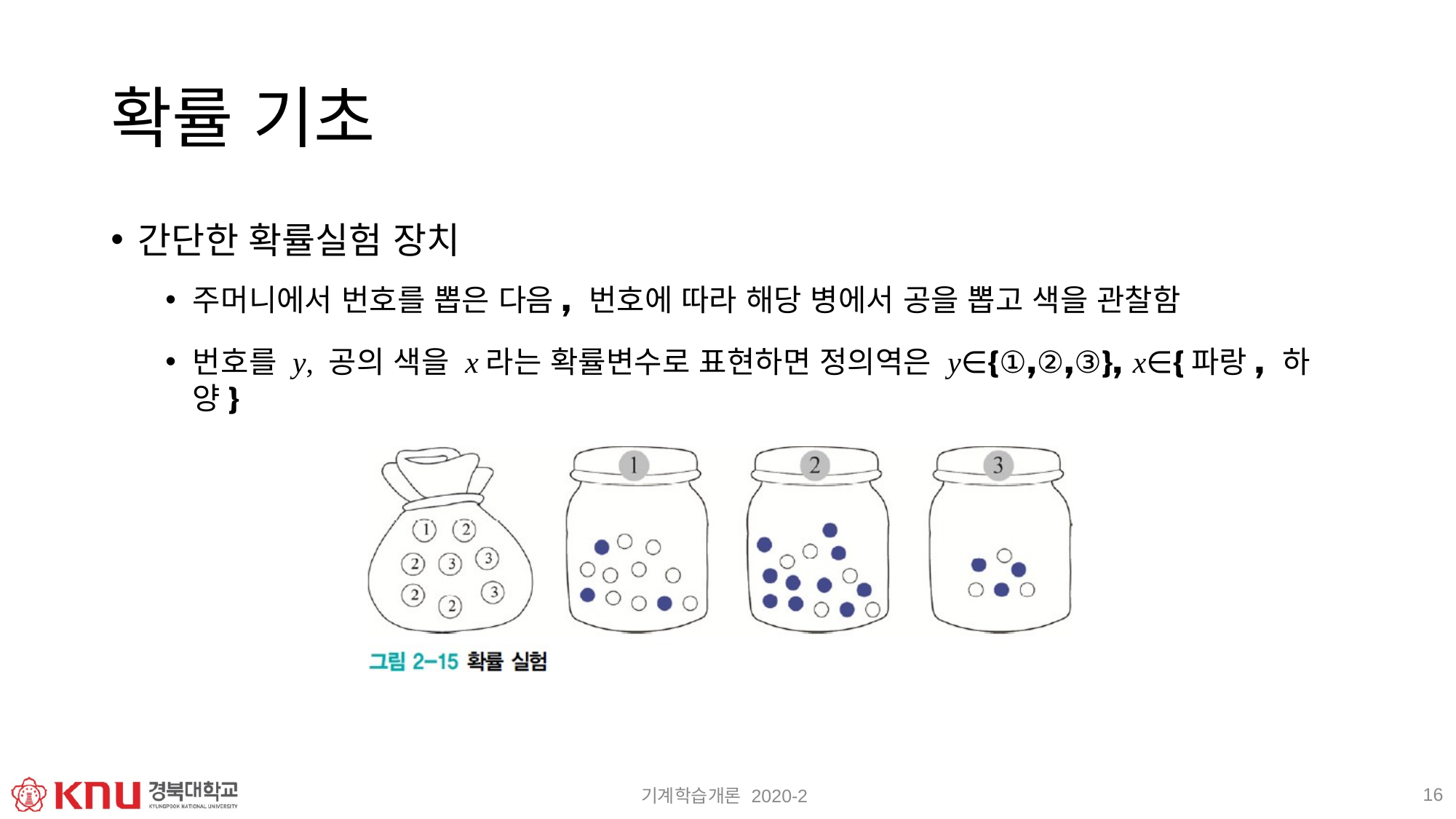

# 확률 기초
간단한 확률실험 장치
주머니에서 번호를 뽑은 다음, 번호에 따라 해당 병에서 공을 뽑고 색을 관찰함
번호를 y, 공의 색을 x라는 확률변수로 표현하면 정의역은 y∈{①,②,③}, x∈{파랑, 하양}

16
기계학습개론 2020-2